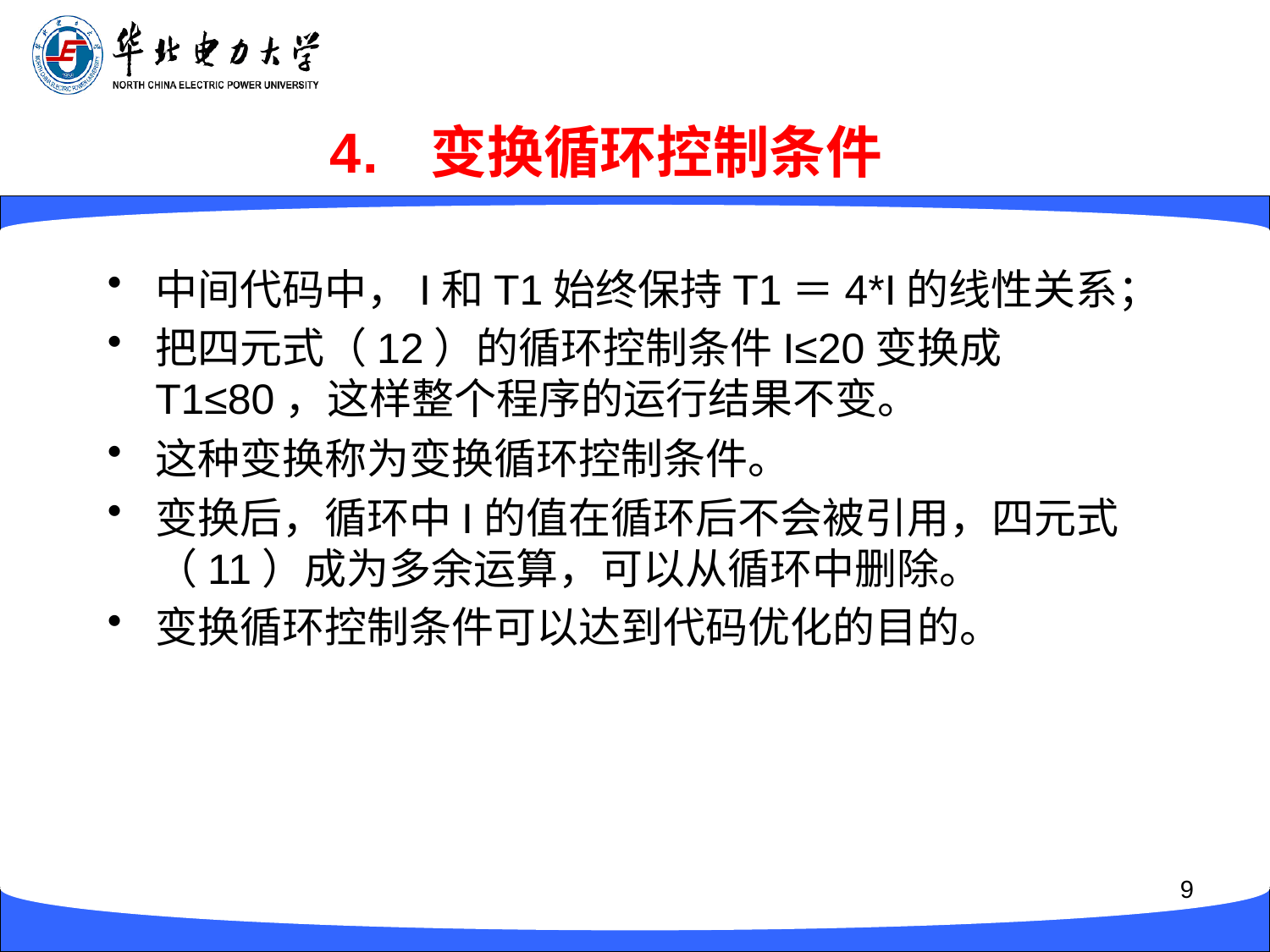

# 变换循环控制条件
中间代码中，I和T1始终保持T1＝4*I的线性关系；
把四元式（12）的循环控制条件I≤20变换成T1≤80，这样整个程序的运行结果不变。
这种变换称为变换循环控制条件。
变换后，循环中I的值在循环后不会被引用，四元式（11）成为多余运算，可以从循环中删除。
变换循环控制条件可以达到代码优化的目的。
9